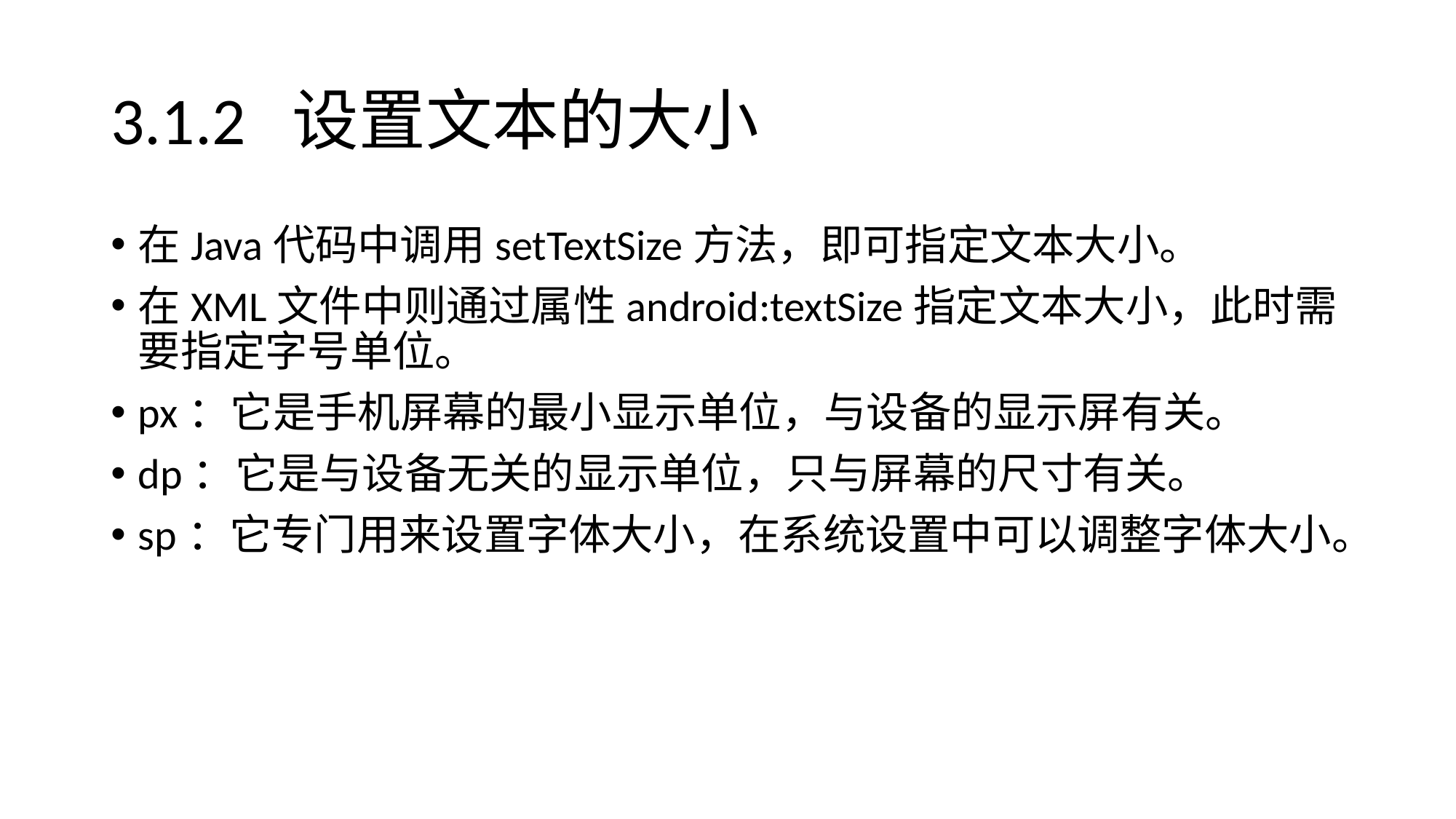

# 3.1.2  设置文本的大小
在Java代码中调用setTextSize方法，即可指定文本大小。
在XML文件中则通过属性android:textSize指定文本大小，此时需要指定字号单位。
px：它是手机屏幕的最小显示单位，与设备的显示屏有关。
dp：它是与设备无关的显示单位，只与屏幕的尺寸有关。
sp：它专门用来设置字体大小，在系统设置中可以调整字体大小。